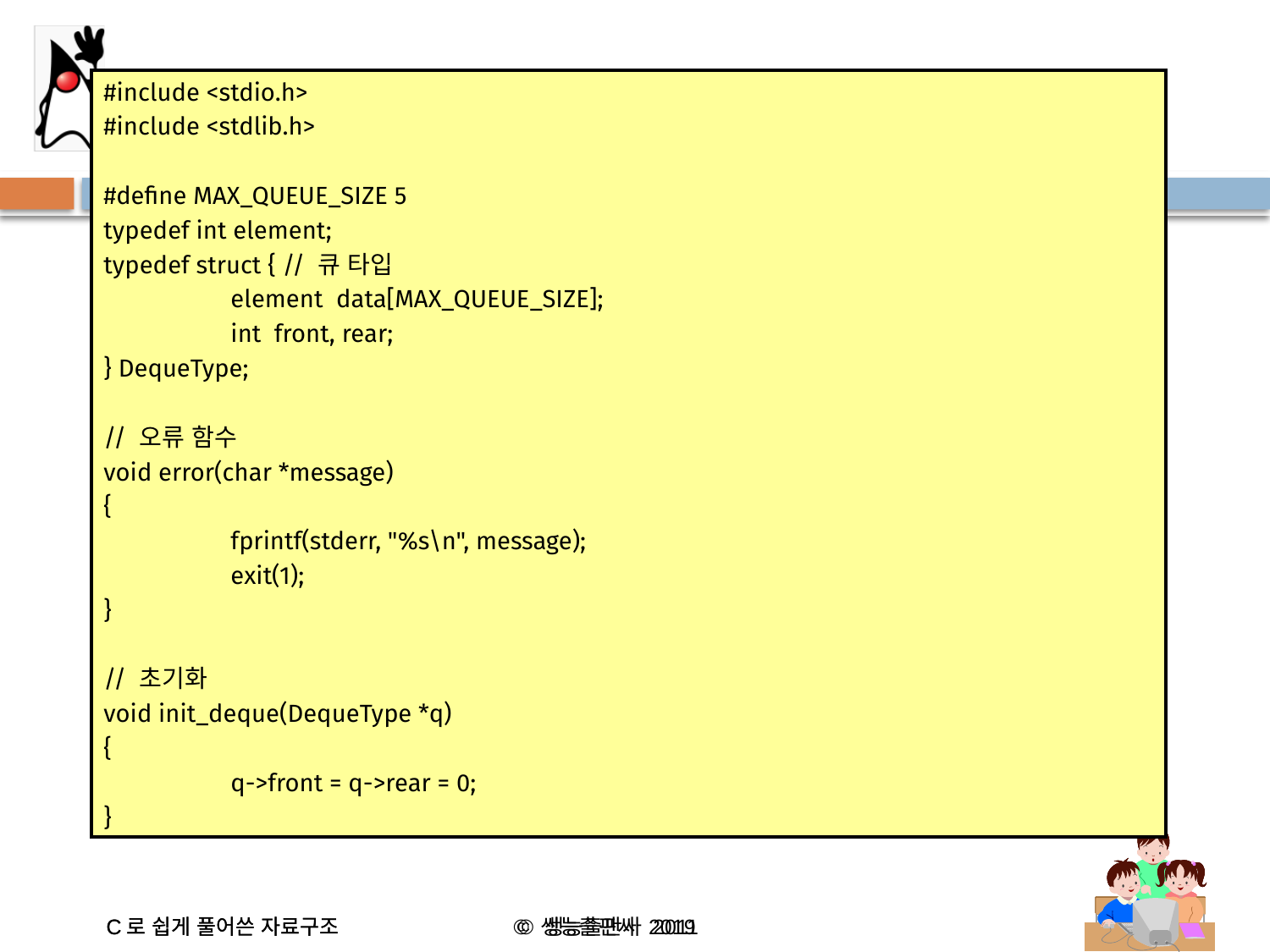

# 프로그램
#include <stdio.h>
#include <stdlib.h>

#define MAX_QUEUE_SIZE 5
typedef int element;
typedef struct { // 큐 타입
	element  data[MAX_QUEUE_SIZE];
	int  front, rear;
} DequeType;

// 오류 함수
void error(char *message)
{
	fprintf(stderr, "%s\n", message);
	exit(1);
}

// 초기화
void init_deque(DequeType *q)
{
	q->front = q->rear = 0;
}